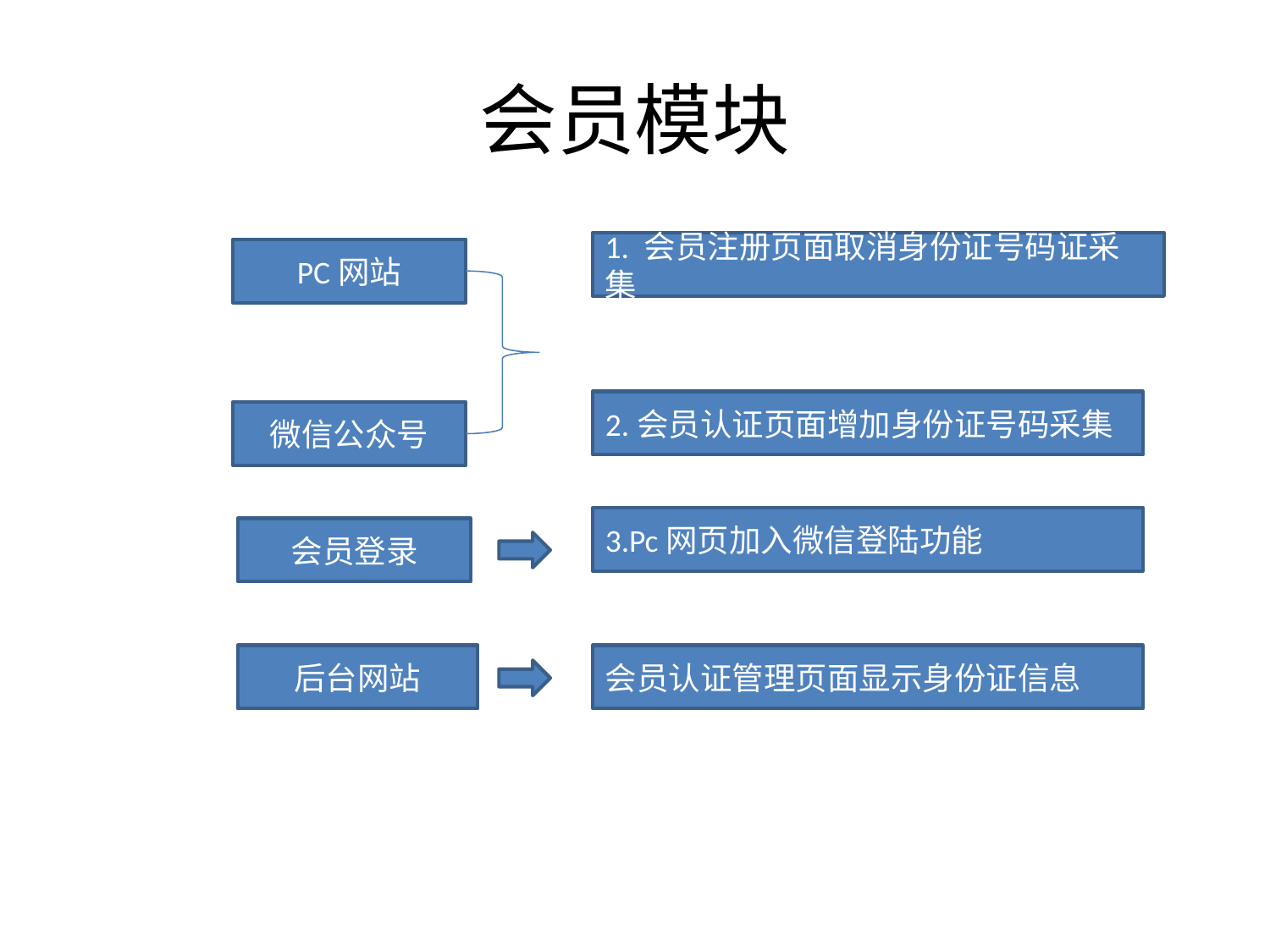

# 会员模块
1. 会员注册页面取消身份证号码证采集
PC网站

2.会员认证页面增加身份证号码采集
微信公众号
3.Pc网页加入微信登陆功能
会员登录

后台网站
会员认证管理页面显示身份证信息